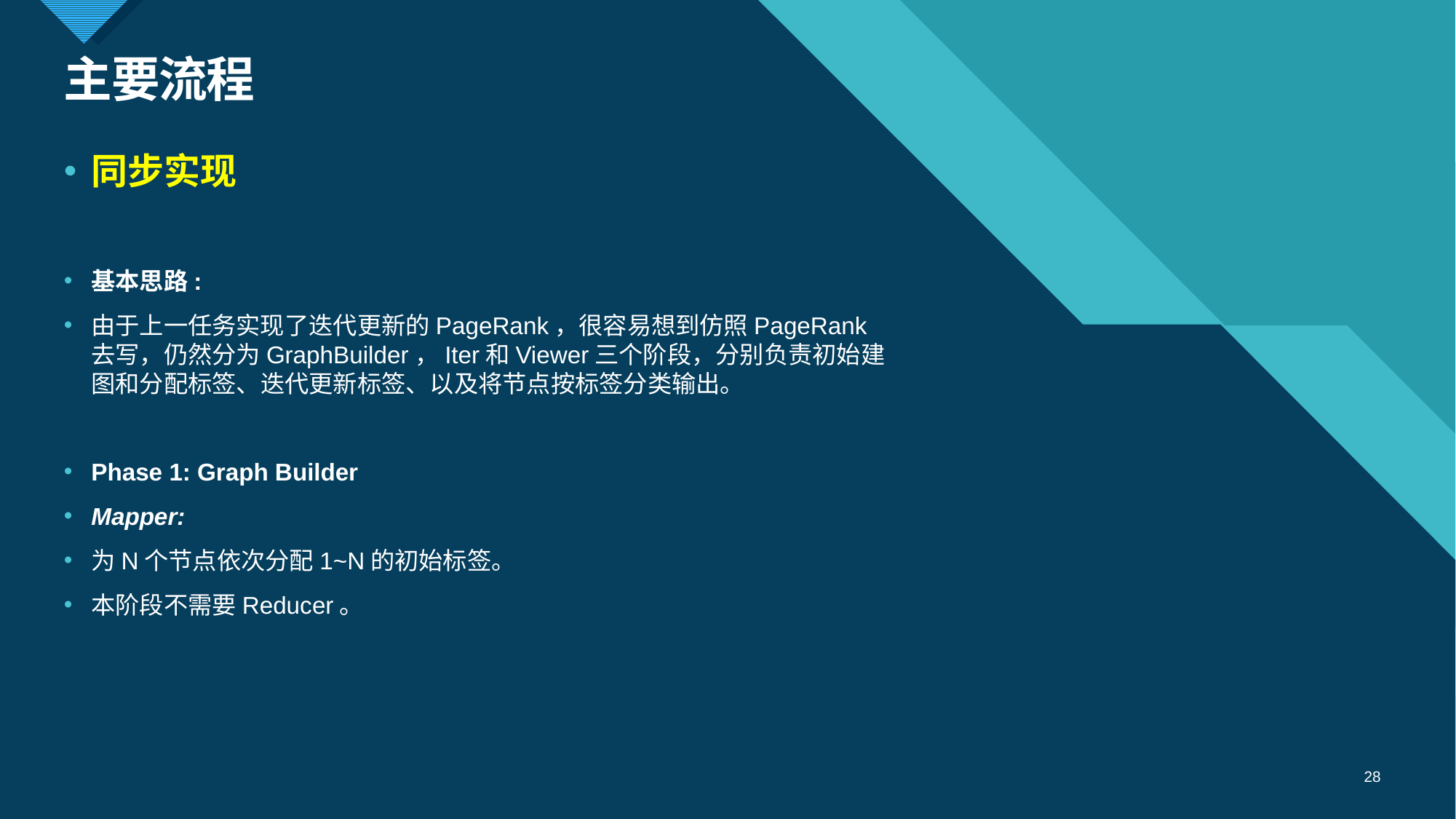

# 主要流程
同步实现

基本思路:
由于上一任务实现了迭代更新的PageRank，很容易想到仿照PageRank去写，仍然分为GraphBuilder，Iter和Viewer三个阶段，分别负责初始建图和分配标签、迭代更新标签、以及将节点按标签分类输出。

Phase 1: Graph Builder
Mapper:
为N个节点依次分配1~N的初始标签。
本阶段不需要Reducer。
28